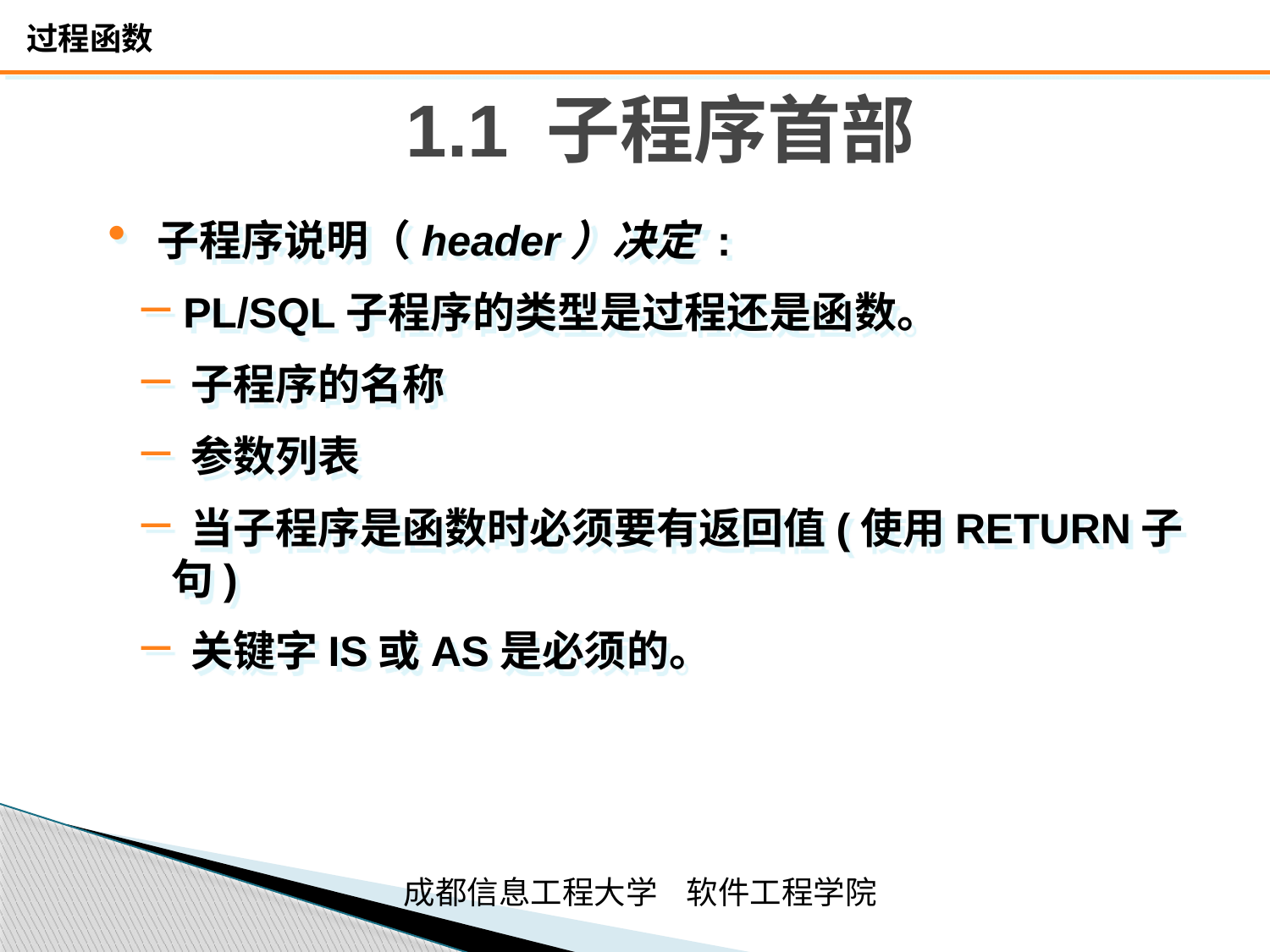

# 1.1 子程序首部
 子程序说明（header）决定 :
 PL/SQL子程序的类型是过程还是函数。
 子程序的名称
 参数列表
 当子程序是函数时必须要有返回值(使用RETURN子句)
 关键字IS或AS是必须的。